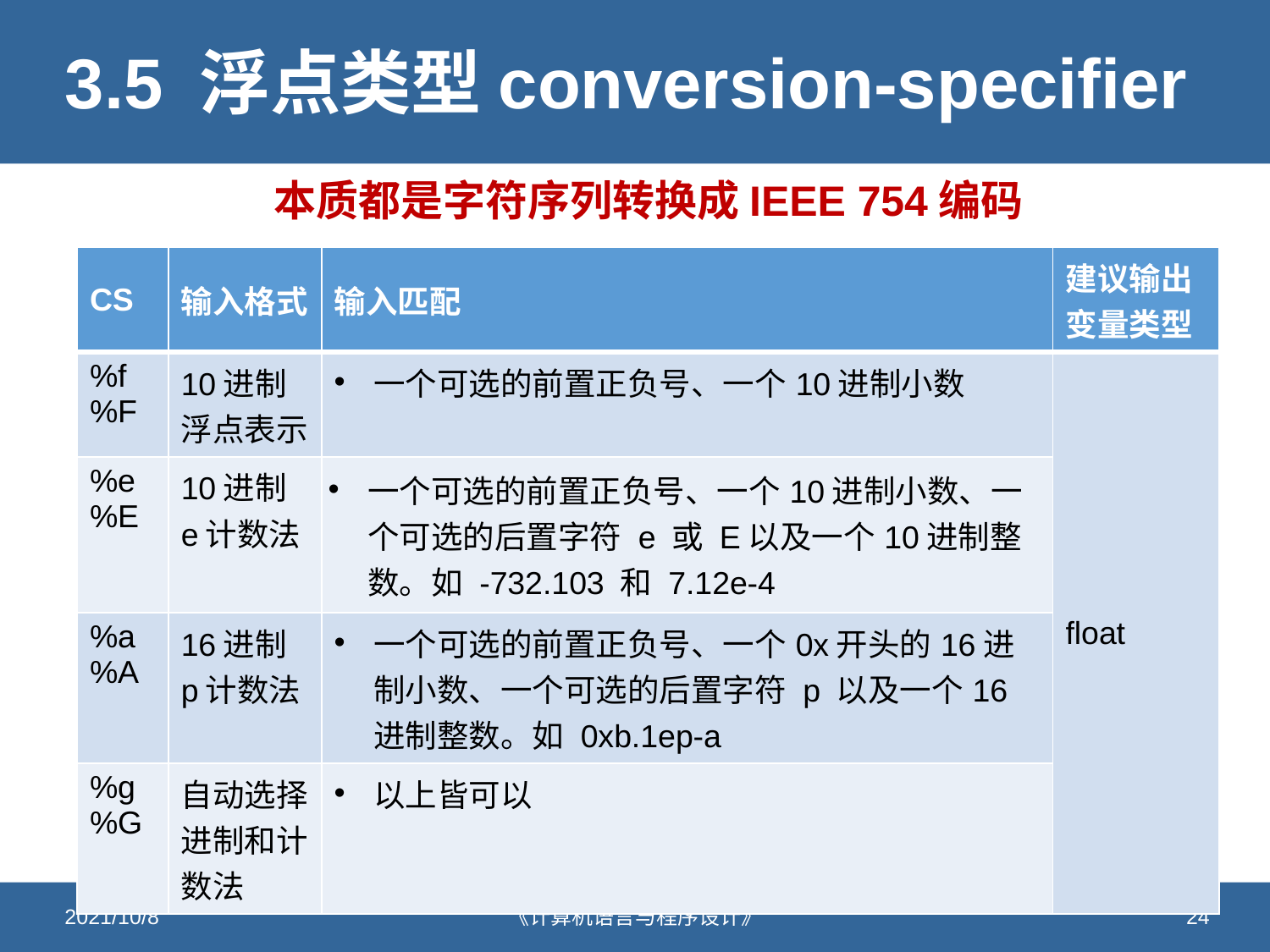

# 3.5 浮点类型conversion-specifier
本质都是字符序列转换成IEEE 754编码
| CS | 输入格式 | 输入匹配 | 建议输出变量类型 |
| --- | --- | --- | --- |
| %f %F | 10进制浮点表示 | 一个可选的前置正负号、一个10进制小数 | float |
| %e %E | 10进制 e计数法 | 一个可选的前置正负号、一个10进制小数、一个可选的后置字符 e 或 E以及一个10进制整数。如 -732.103 和 7.12e-4 | unsigned |
| %a %A | 16进制 p计数法 | 一个可选的前置正负号、一个0x开头的16进制小数、一个可选的后置字符 p 以及一个16进制整数。如 0xb.1ep-a | unsigned |
| %g %G | 自动选择进制和计数法 | 以上皆可以 | unsigned |
2021/10/8
《计算机语言与程序设计》
24